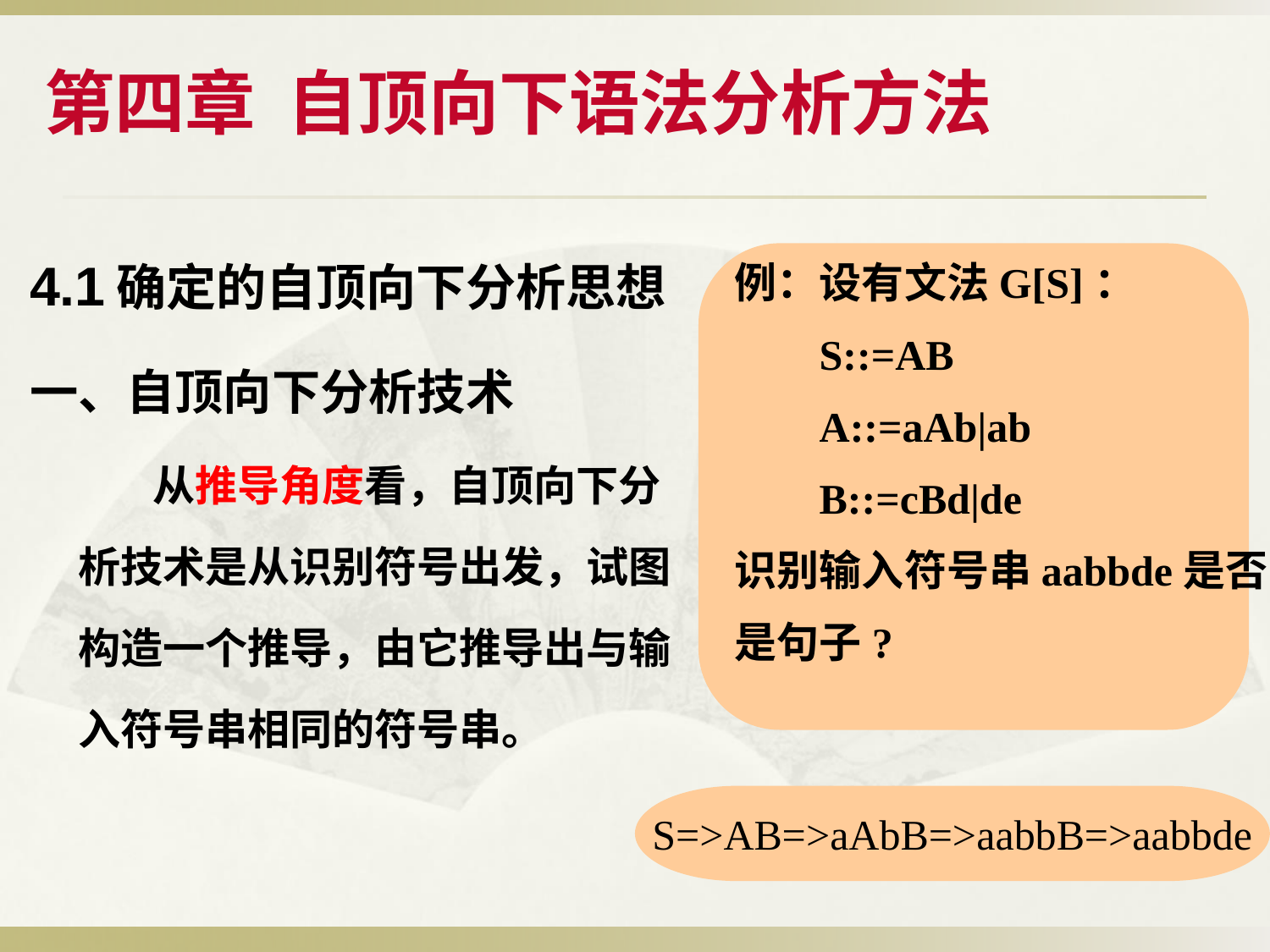

第四章  自顶向下语法分析方法
4.1确定的自顶向下分析思想
一、自顶向下分析技术
            从推导角度看，自顶向下分析技术是从识别符号出发，试图构造一个推导，由它推导出与输入符号串相同的符号串。

例：设有文法G[S]：
        S::=AB
        A::=aAb|ab
        B::=cBd|de
识别输入符号串aabbde是否
是句子?

S=>AB=>aAbB=>aabbB=>aabbde